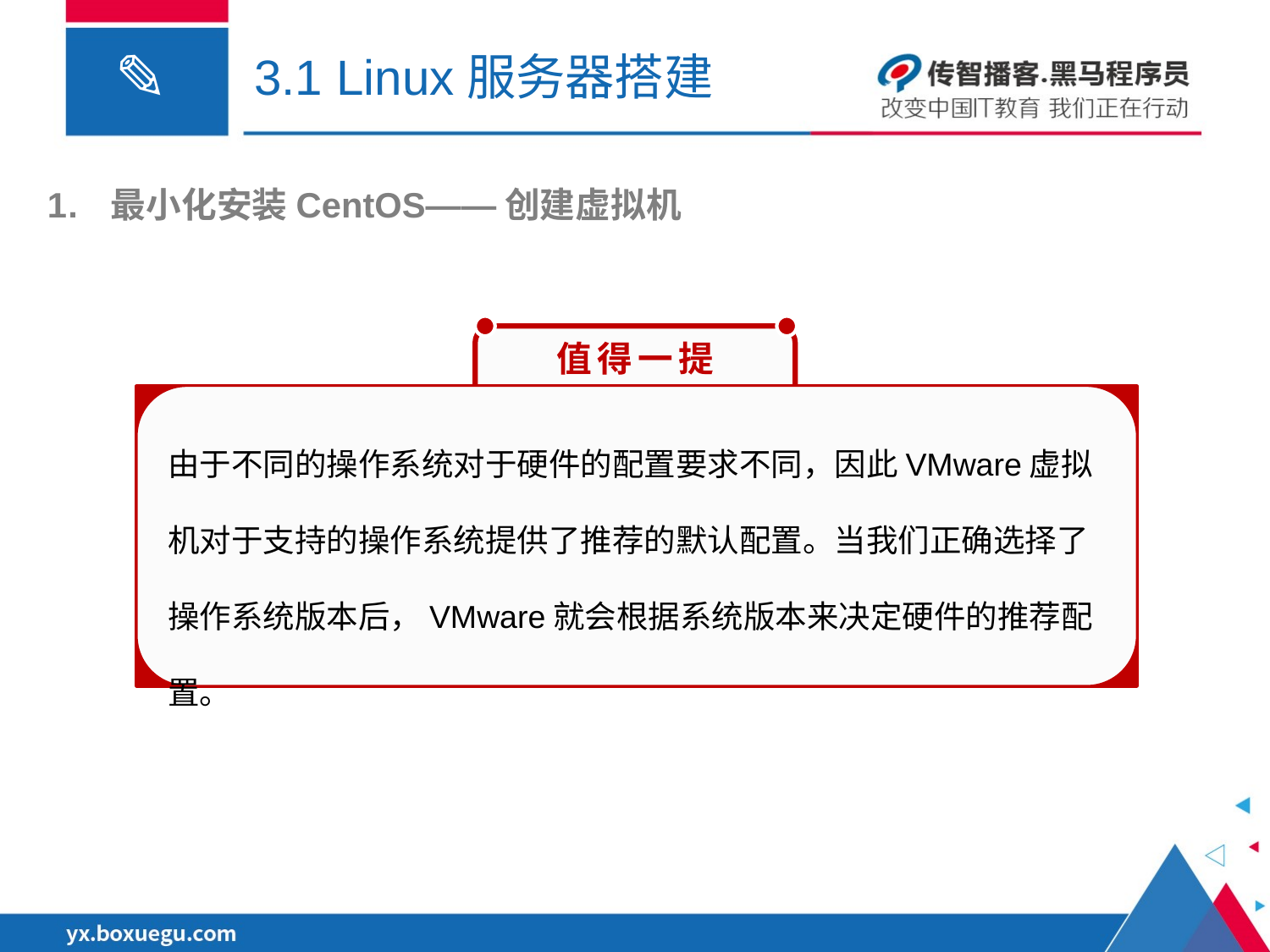

# 3.1 Linux服务器搭建
最小化安装CentOS——创建虚拟机

值得一提

由于不同的操作系统对于硬件的配置要求不同，因此VMware虚拟机对于支持的操作系统提供了推荐的默认配置。当我们正确选择了操作系统版本后，VMware就会根据系统版本来决定硬件的推荐配置。